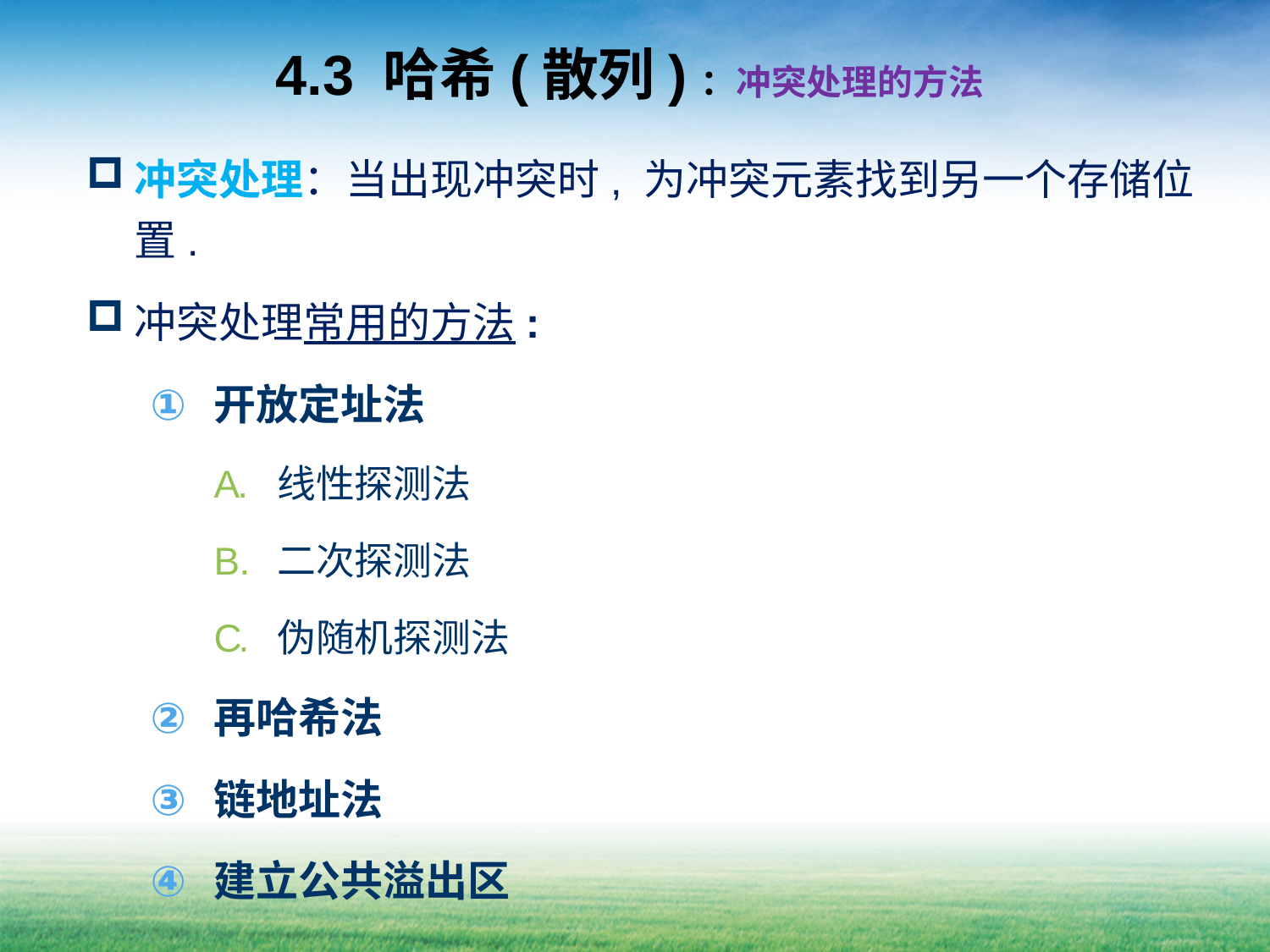

# 4.3 哈希(散列)：冲突处理的方法
冲突处理：当出现冲突时, 为冲突元素找到另一个存储位置.
冲突处理常用的方法:
开放定址法
线性探测法
二次探测法
伪随机探测法
再哈希法
链地址法
建立公共溢出区